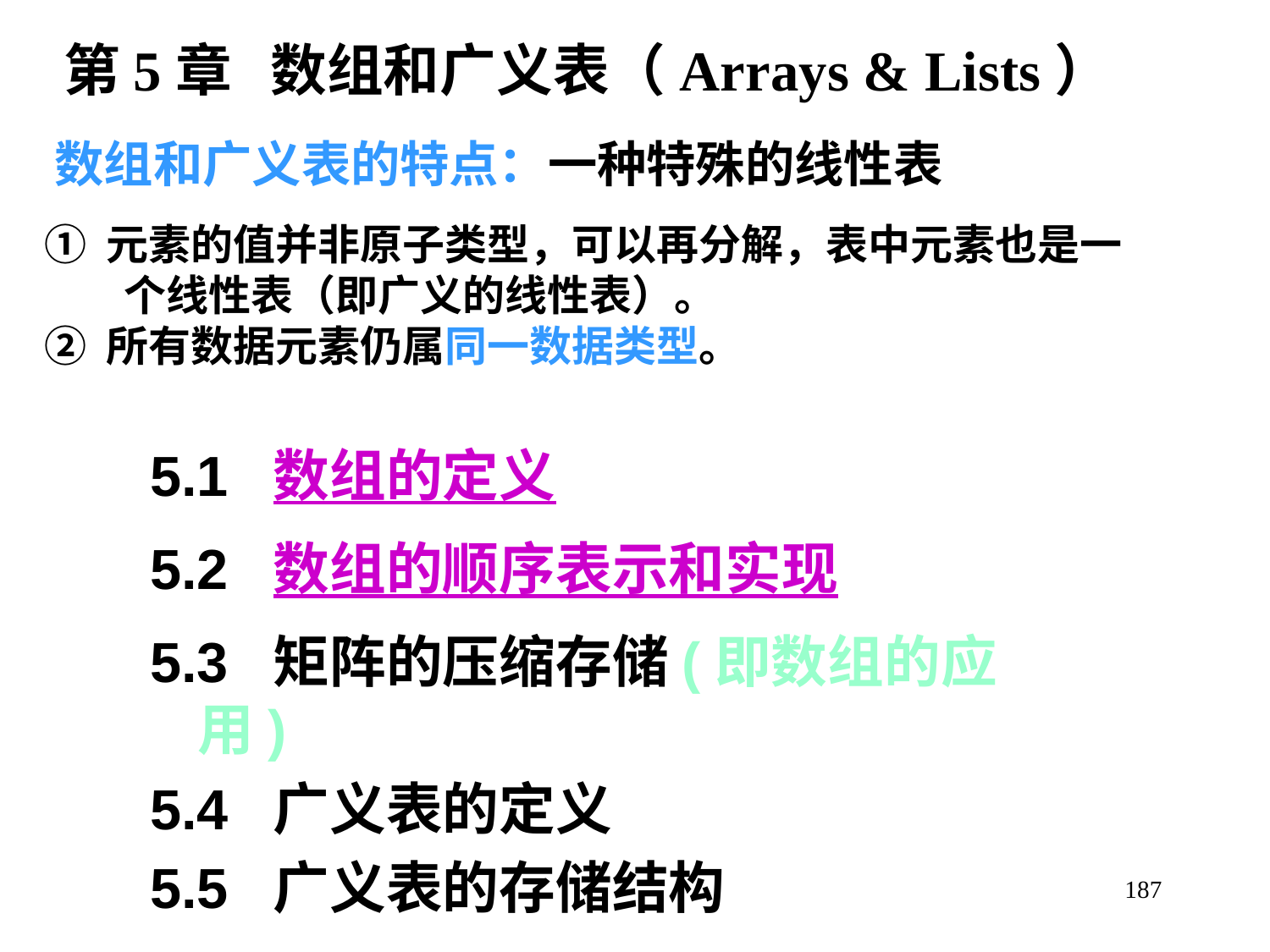

# 第5章   数组和广义表（Arrays & Lists）
数组和广义表的特点：一种特殊的线性表
① 元素的值并非原子类型，可以再分解，表中元素也是一个线性表（即广义的线性表）。
② 所有数据元素仍属同一数据类型。
5.1  数组的定义
5.2  数组的顺序表示和实现
5.3  矩阵的压缩存储(即数组的应用)
5.4  广义表的定义
5.5  广义表的存储结构
187